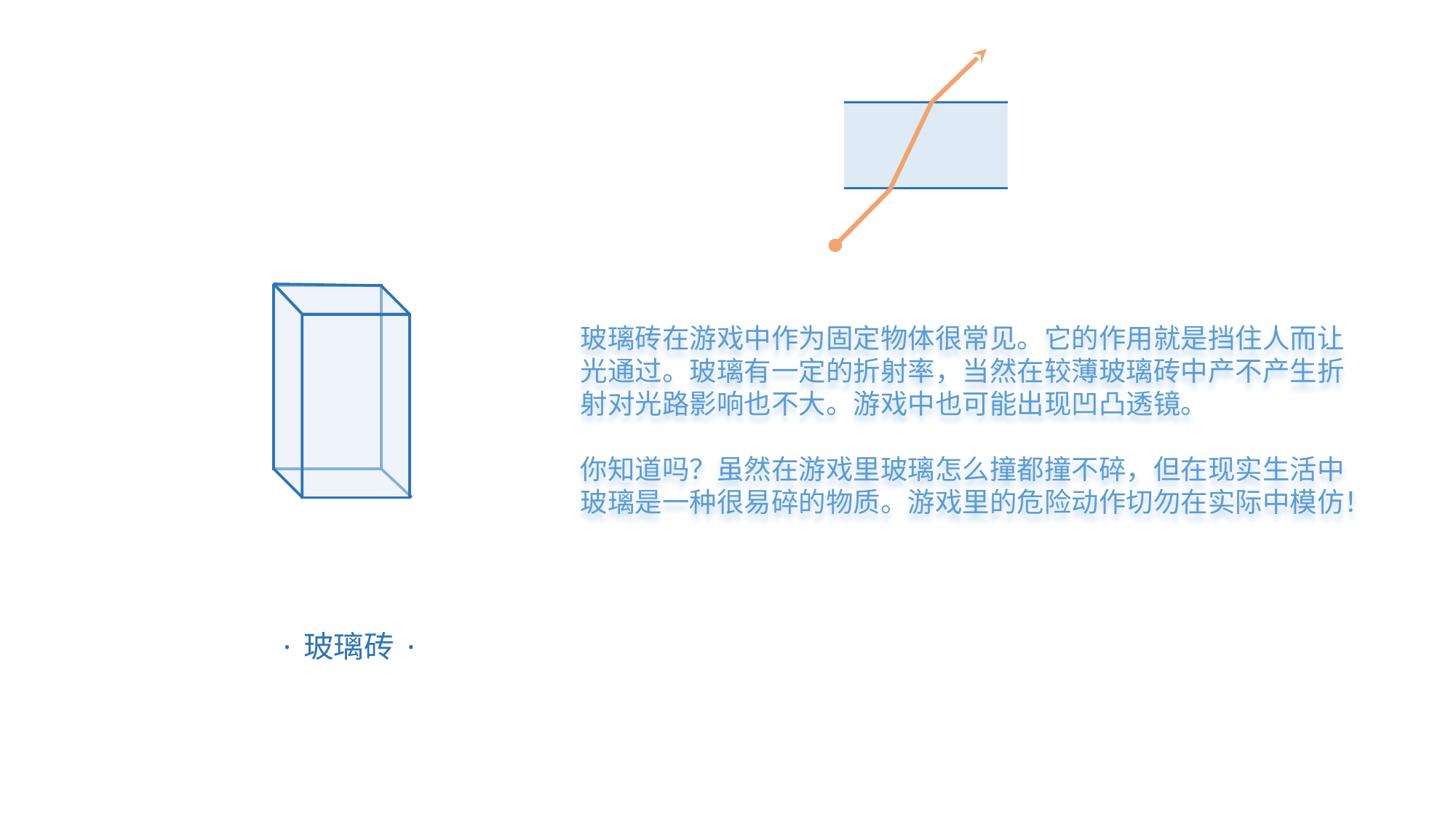

玻璃砖在游戏中作为固定物体很常见。它的作用就是挡住人而让光通过。玻璃有一定的折射率，当然在较薄玻璃砖中产不产生折射对光路影响也不大。游戏中也可能出现凹凸透镜。

你知道吗？虽然在游戏里玻璃怎么撞都撞不碎，但在现实生活中玻璃是一种很易碎的物质。游戏里的危险动作切勿在实际中模仿！

·玻璃砖·